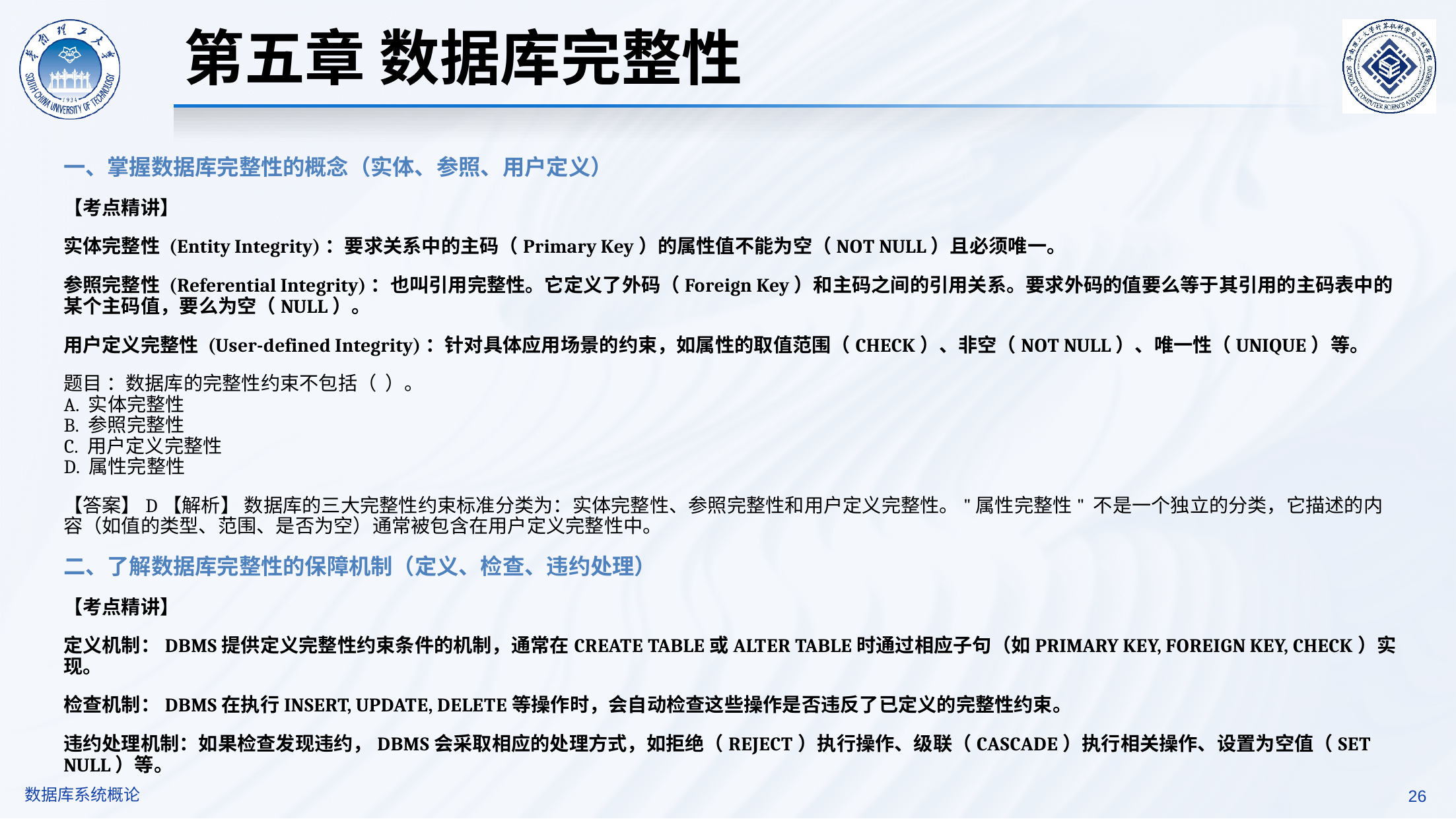

第五章 数据库完整性
一、掌握数据库完整性的概念（实体、参照、用户定义）
【考点精讲】
实体完整性 (Entity Integrity)：要求关系中的主码（Primary Key）的属性值不能为空（NOT NULL）且必须唯一。
参照完整性 (Referential Integrity)：也叫引用完整性。它定义了外码（Foreign Key）和主码之间的引用关系。要求外码的值要么等于其引用的主码表中的某个主码值，要么为空（NULL）。
用户定义完整性 (User-defined Integrity)：针对具体应用场景的约束，如属性的取值范围（CHECK）、非空（NOT NULL）、唯一性（UNIQUE）等。
题目 ：数据库的完整性约束不包括（  ）。
A. 实体完整性
B. 参照完整性
C. 用户定义完整性
D. 属性完整性
【答案】D【解析】 数据库的三大完整性约束标准分类为：实体完整性、参照完整性和用户定义完整性。"属性完整性" 不是一个独立的分类，它描述的内容（如值的类型、范围、是否为空）通常被包含在用户定义完整性中。
二、了解数据库完整性的保障机制（定义、检查、违约处理）
【考点精讲】
定义机制：DBMS提供定义完整性约束条件的机制，通常在CREATE TABLE或ALTER TABLE时通过相应子句（如PRIMARY KEY, FOREIGN KEY, CHECK）实现。
检查机制：DBMS在执行INSERT, UPDATE, DELETE等操作时，会自动检查这些操作是否违反了已定义的完整性约束。
违约处理机制：如果检查发现违约，DBMS会采取相应的处理方式，如拒绝（REJECT）执行操作、级联（CASCADE）执行相关操作、设置为空值（SET NULL）等。